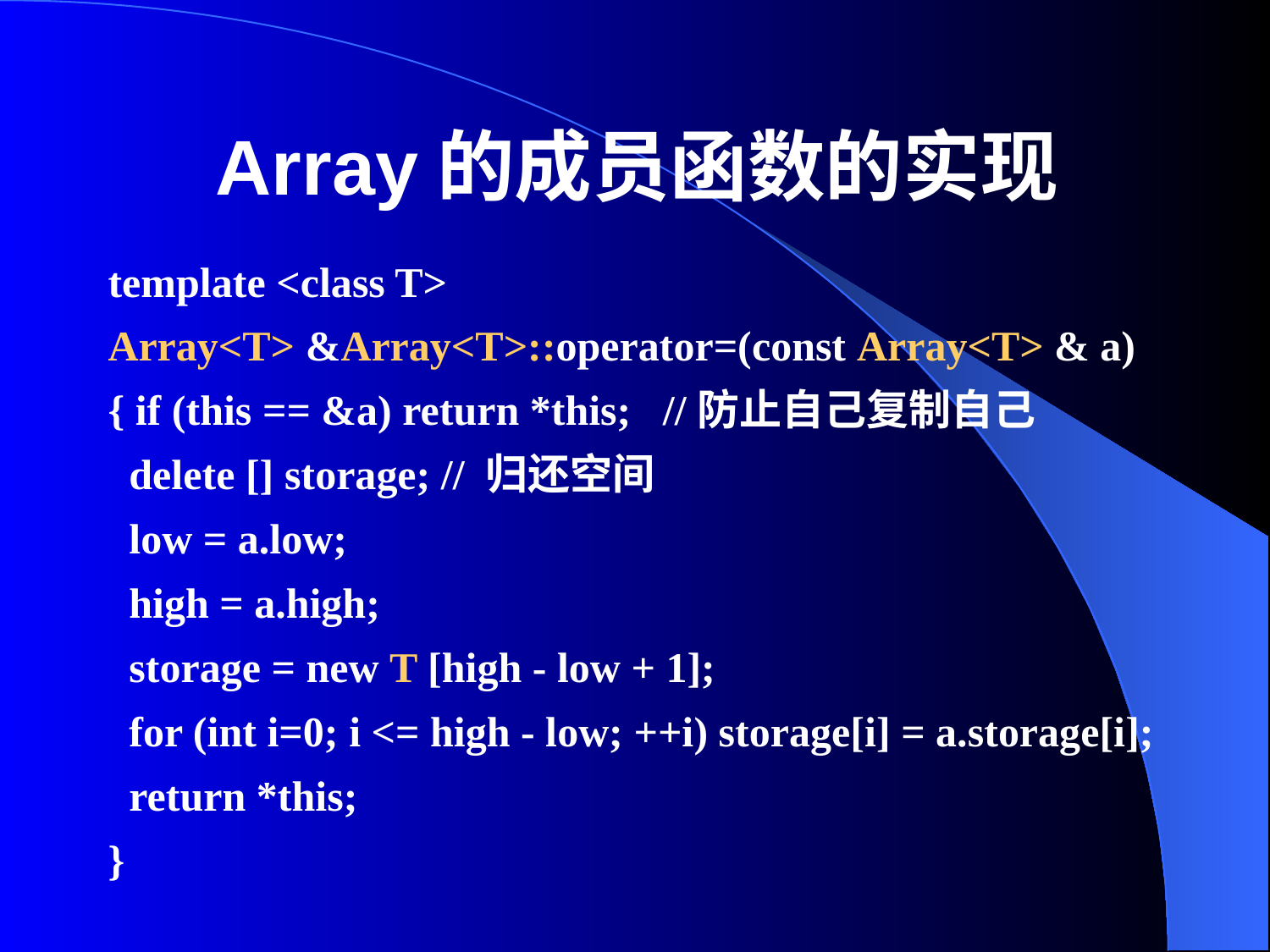

# Array的成员函数的实现
template <class T>
Array<T> &Array<T>::operator=(const Array<T> & a)
{ if (this == &a) return *this;   //防止自己复制自己
  delete [] storage; // 归还空间
  low = a.low;
  high = a.high;
  storage = new T [high - low + 1];
  for (int i=0; i <= high - low; ++i) storage[i] = a.storage[i];
  return *this;
}